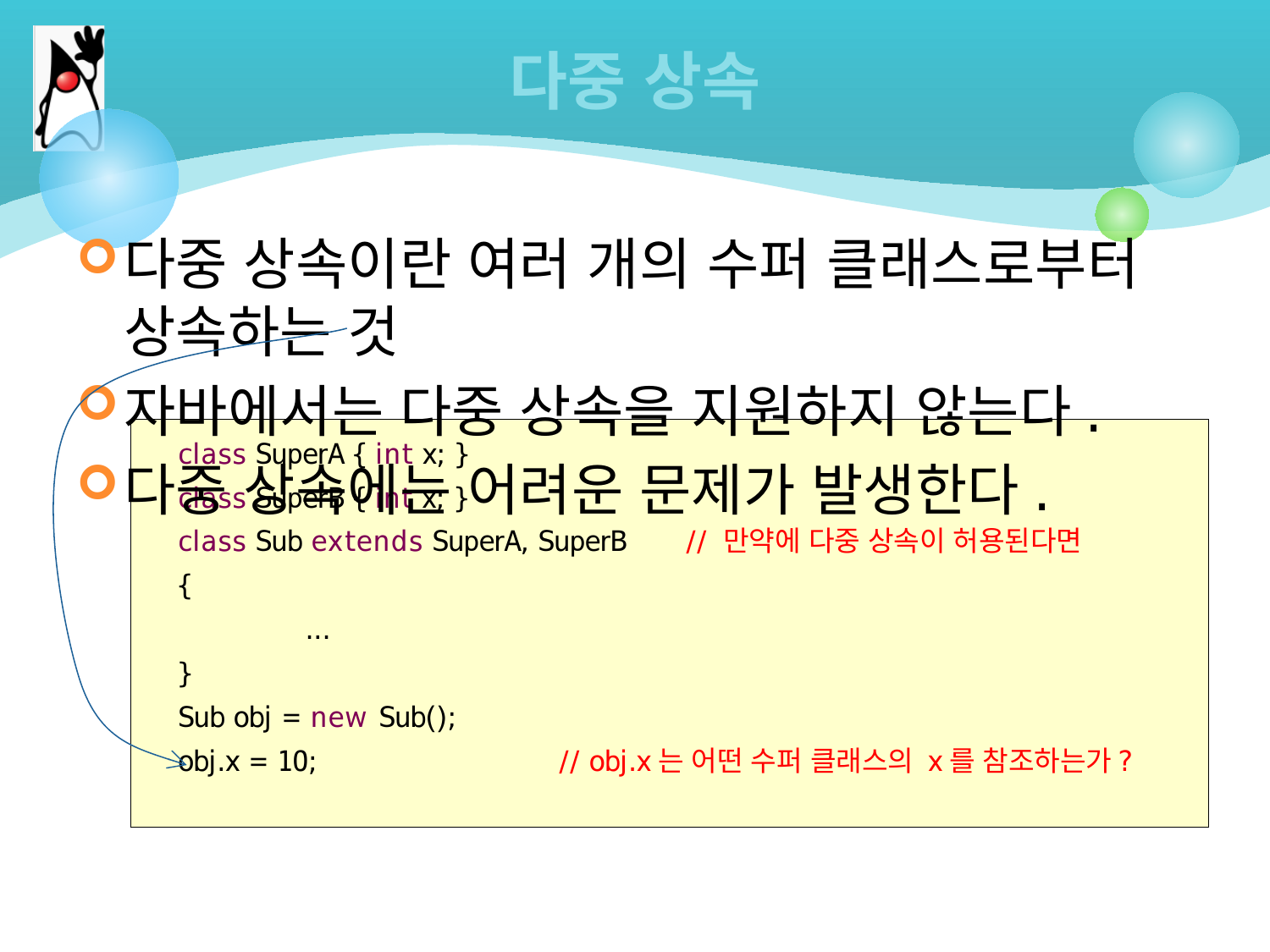

# 다중 상속
다중 상속이란 여러 개의 수퍼 클래스로부터 상속하는 것
자바에서는 다중 상속을 지원하지 않는다.
다중 상속에는 어려운 문제가 발생한다.

class SuperA { int x; }
class SuperB { int x; }
class Sub extends SuperA, SuperB	// 만약에 다중 상속이 허용된다면
{
	...
}
Sub obj = new Sub();
obj.x = 10; 		// obj.x는 어떤 수퍼 클래스의 x를 참조하는가?